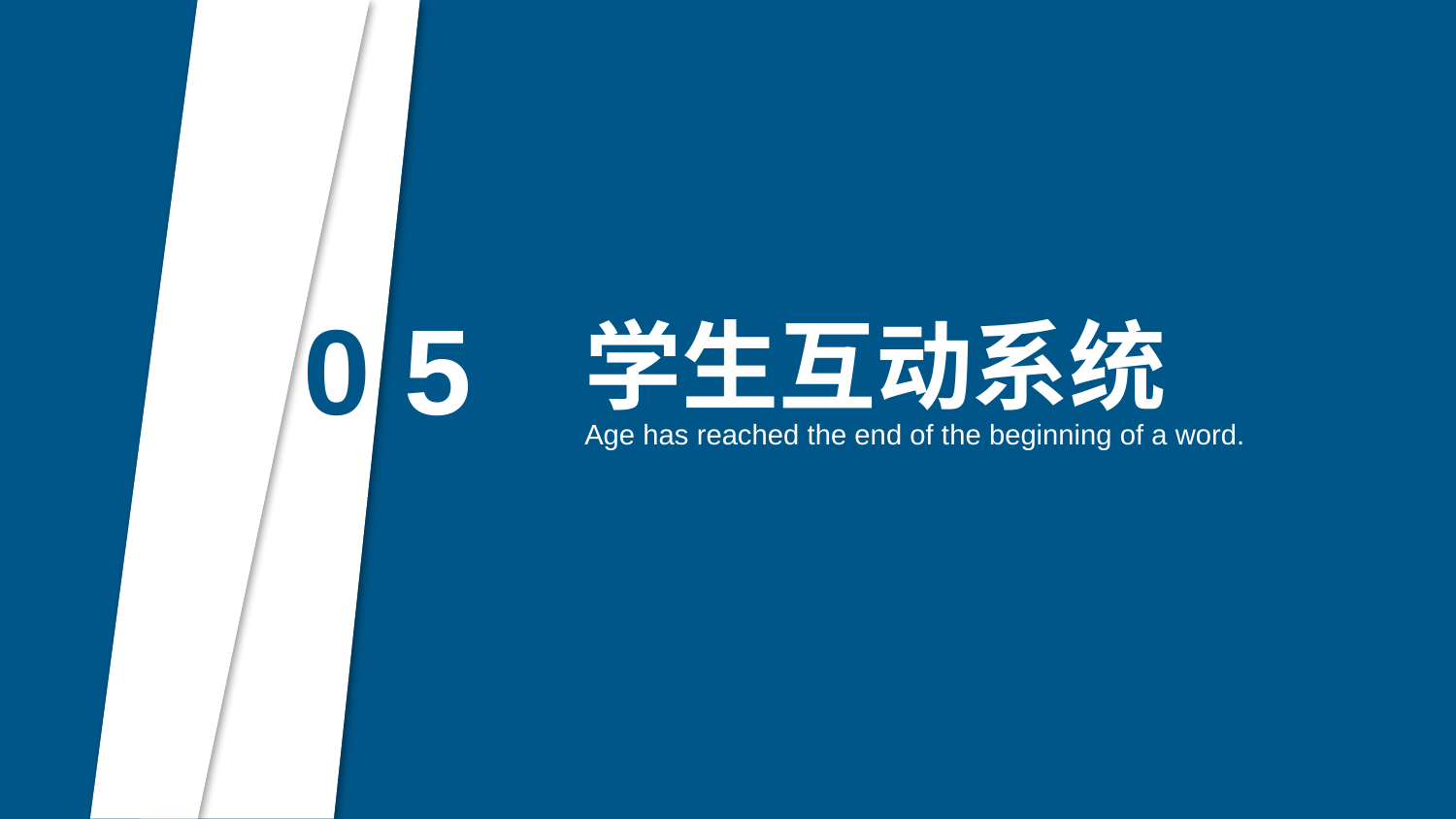

0 5
学生互动系统
Age has reached the end of the beginning of a word.